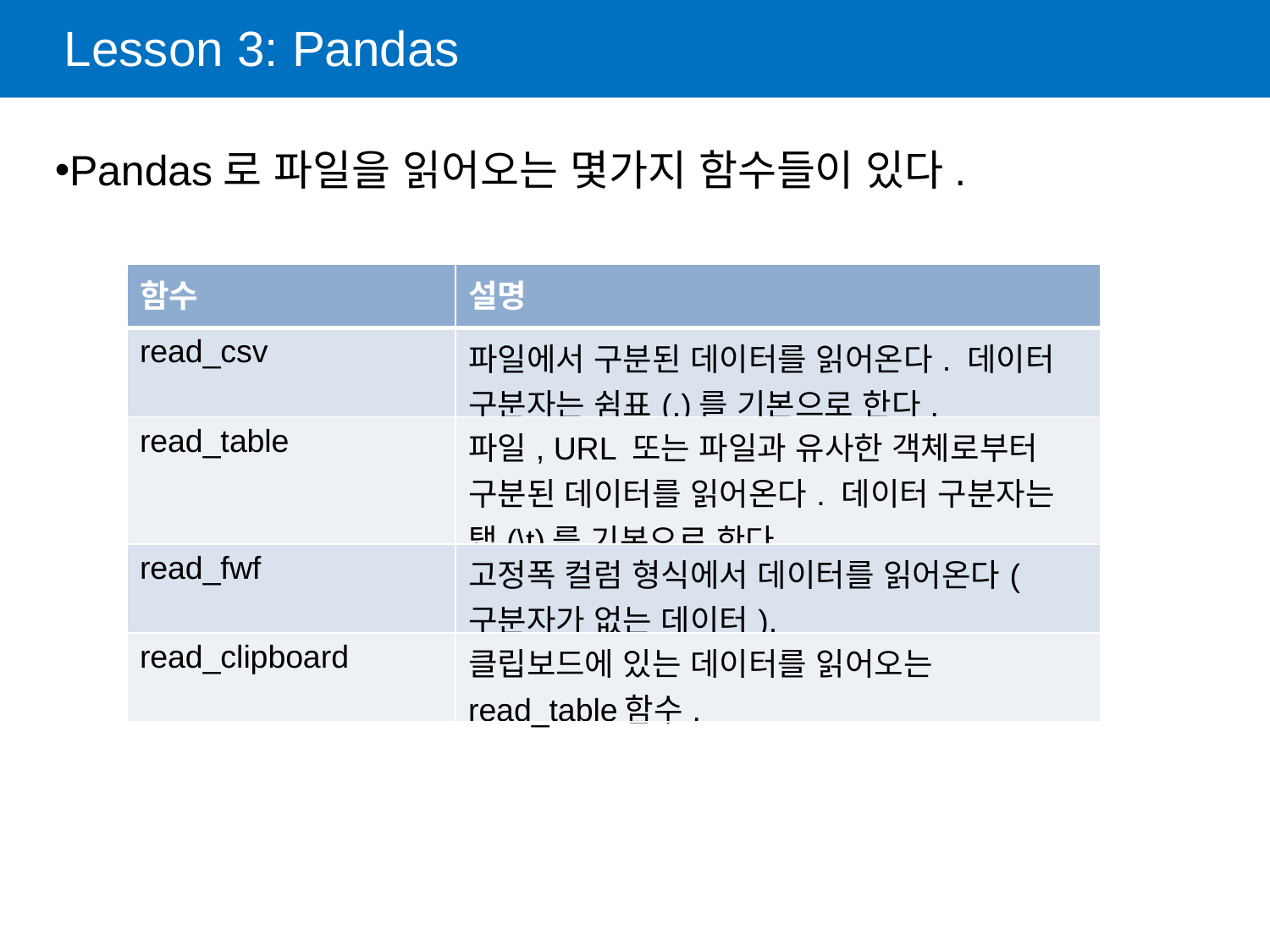

# Lesson 3: Pandas
Pandas로 파일을 읽어오는 몇가지 함수들이 있다.

| 함수 | 설명 |
| --- | --- |
| read\_csv | 파일에서 구분된 데이터를 읽어온다. 데이터 구분자는 쉼표(,)를 기본으로 한다. |
| read\_table | 파일, URL 또는 파일과 유사한 객체로부터 구분된 데이터를 읽어온다. 데이터 구분자는 탭(\t)를 기본으로 한다. |
| read\_fwf | 고정폭 컬럼 형식에서 데이터를 읽어온다(구분자가 없는 데이터). |
| read\_clipboard | 클립보드에 있는 데이터를 읽어오는 read\_table함수. |